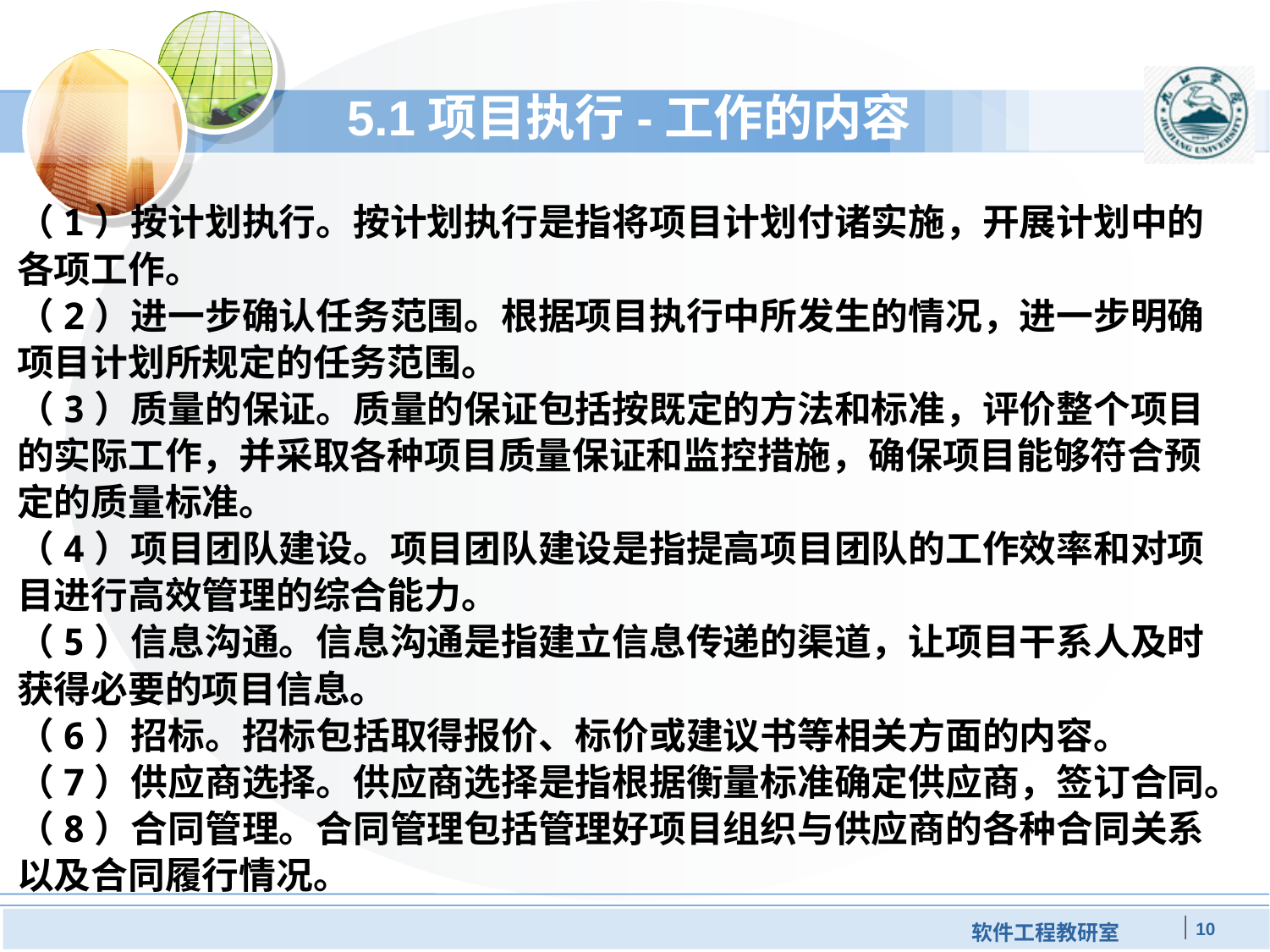

# 5.1项目执行-工作的内容
（1）按计划执行。按计划执行是指将项目计划付诸实施，开展计划中的各项工作。
（2）进一步确认任务范围。根据项目执行中所发生的情况，进一步明确项目计划所规定的任务范围。
（3）质量的保证。质量的保证包括按既定的方法和标准，评价整个项目的实际工作，并采取各种项目质量保证和监控措施，确保项目能够符合预定的质量标准。
（4）项目团队建设。项目团队建设是指提高项目团队的工作效率和对项目进行高效管理的综合能力。
（5）信息沟通。信息沟通是指建立信息传递的渠道，让项目干系人及时获得必要的项目信息。
（6）招标。招标包括取得报价、标价或建议书等相关方面的内容。
（7）供应商选择。供应商选择是指根据衡量标准确定供应商，签订合同。
（8）合同管理。合同管理包括管理好项目组织与供应商的各种合同关系以及合同履行情况。